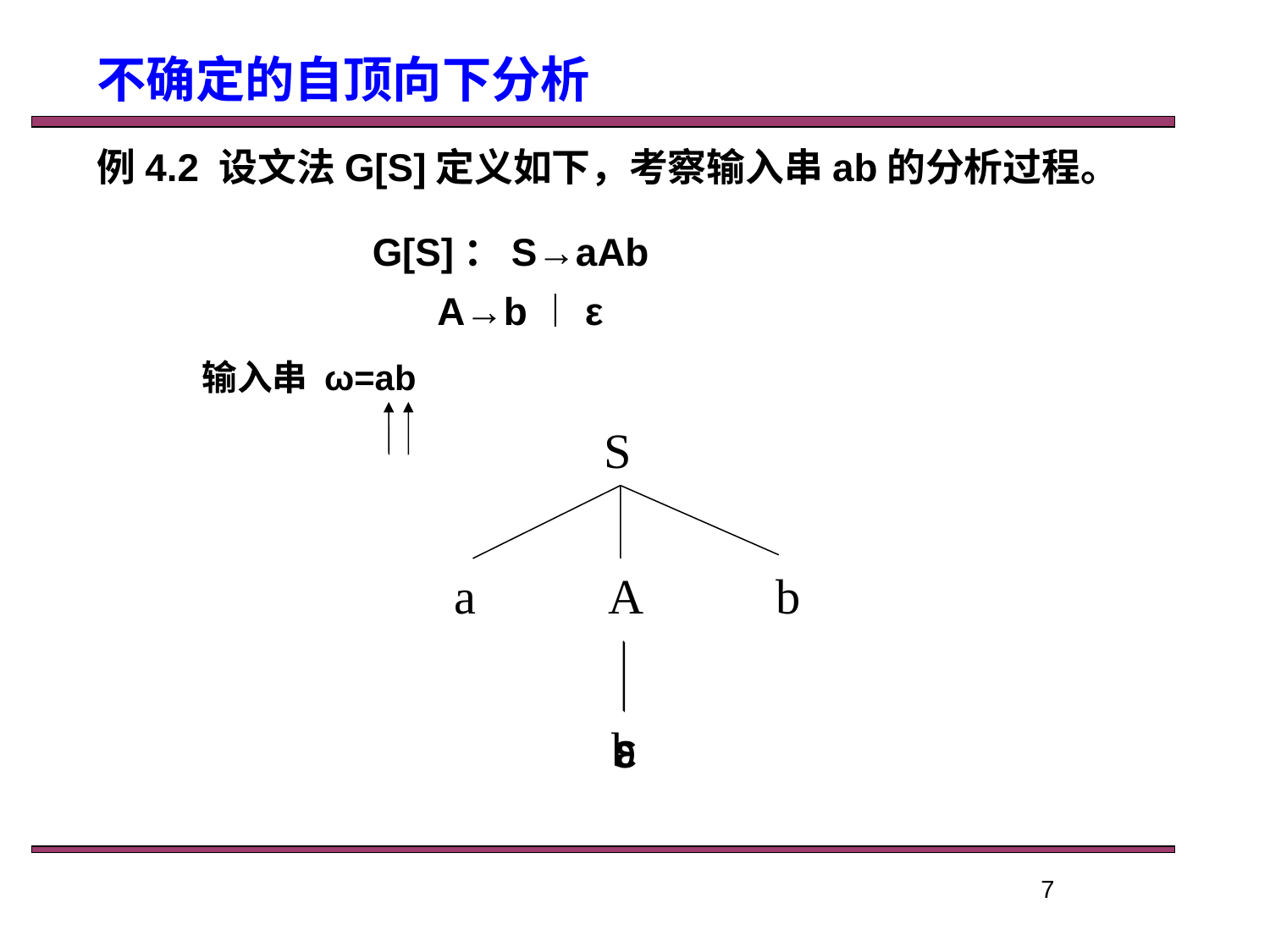

不确定的自顶向下分析
例4.2 设文法G[S]定义如下，考察输入串ab的分析过程。
G[S]：S→aAb
      A→b︱ε
输入串 ω=ab

S

 a           A           b

 b

 ε
7